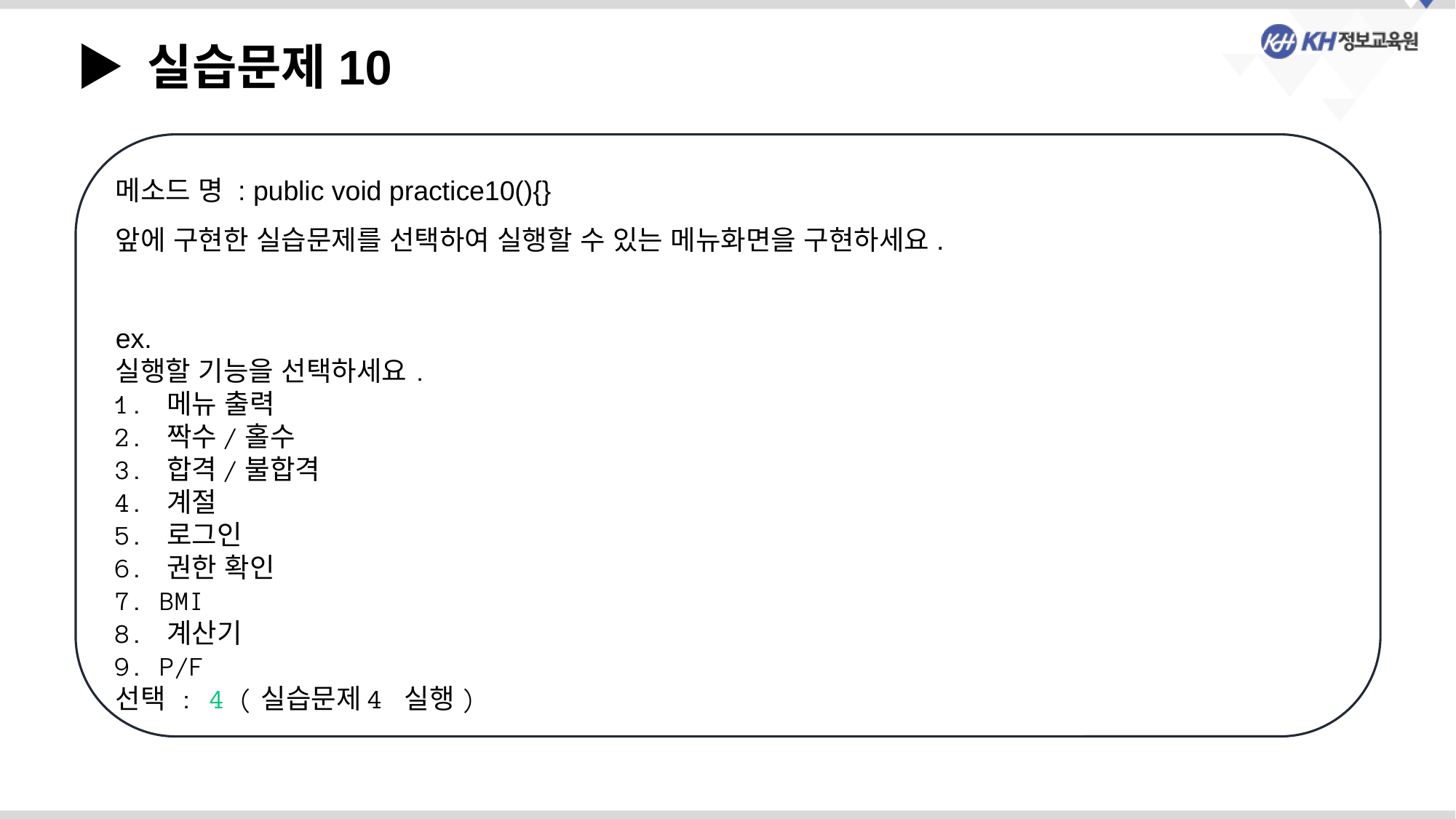

▶ 실습문제10
메소드 명 : public void practice10(){}
앞에 구현한 실습문제를 선택하여 실행할 수 있는 메뉴화면을 구현하세요.

ex.
실행할 기능을 선택하세요.
1. 메뉴 출력
2. 짝수/홀수
3. 합격/불합격
4. 계절
5. 로그인
6. 권한 확인
7. BMI
8. 계산기
9. P/F
선택 : 4 (실습문제4 실행)